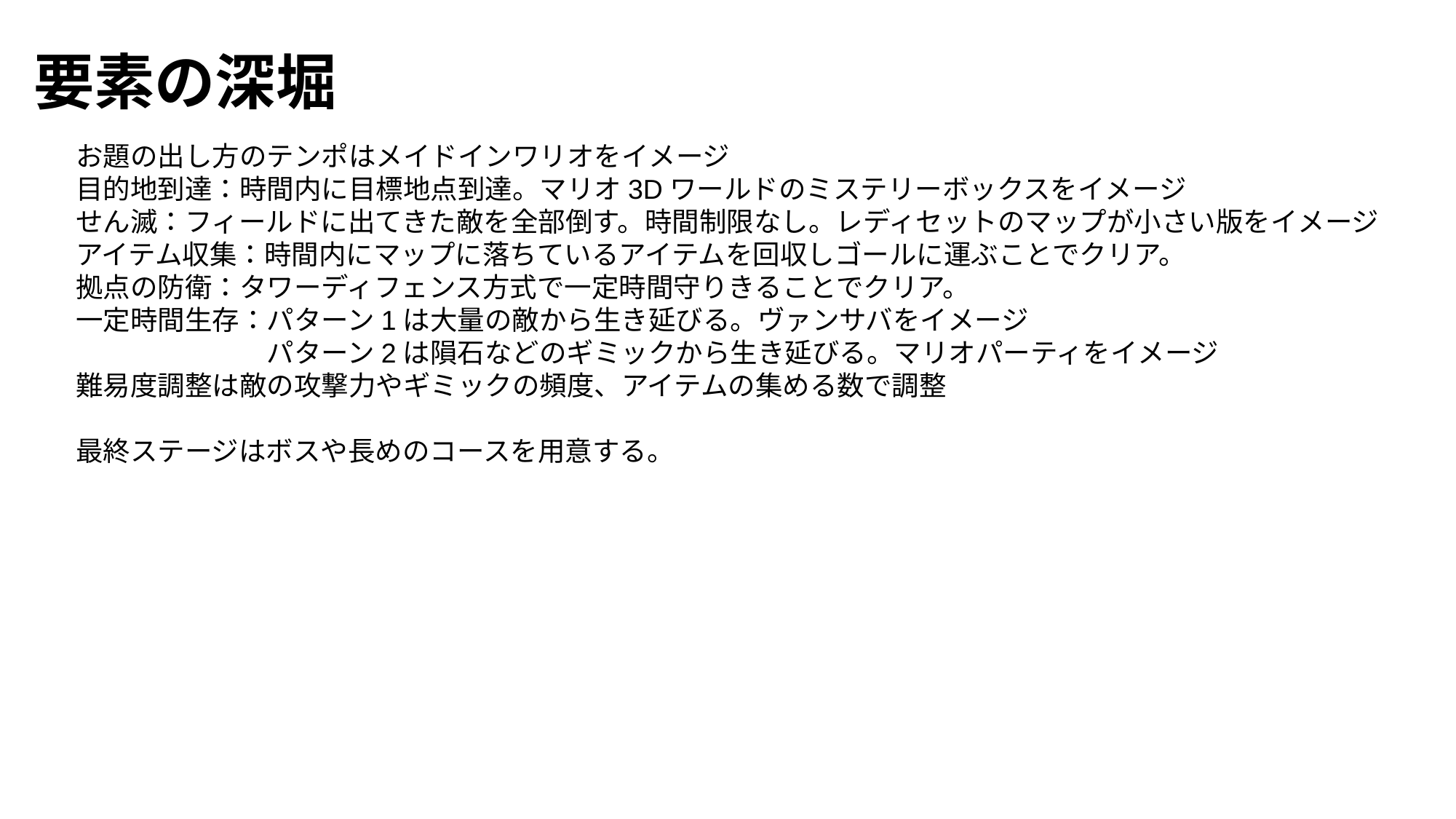

要素の深堀
お題の出し方のテンポはメイドインワリオをイメージ
目的地到達：時間内に目標地点到達。マリオ3Dワールドのミステリーボックスをイメージ
せん滅：フィールドに出てきた敵を全部倒す。時間制限なし。レディセットのマップが小さい版をイメージ
アイテム収集：時間内にマップに落ちているアイテムを回収しゴールに運ぶことでクリア。
拠点の防衛：タワーディフェンス方式で一定時間守りきることでクリア。
一定時間生存：パターン1は大量の敵から生き延びる。ヴァンサバをイメージ
　　　　　　　パターン2は隕石などのギミックから生き延びる。マリオパーティをイメージ
難易度調整は敵の攻撃力やギミックの頻度、アイテムの集める数で調整

最終ステージはボスや長めのコースを用意する。